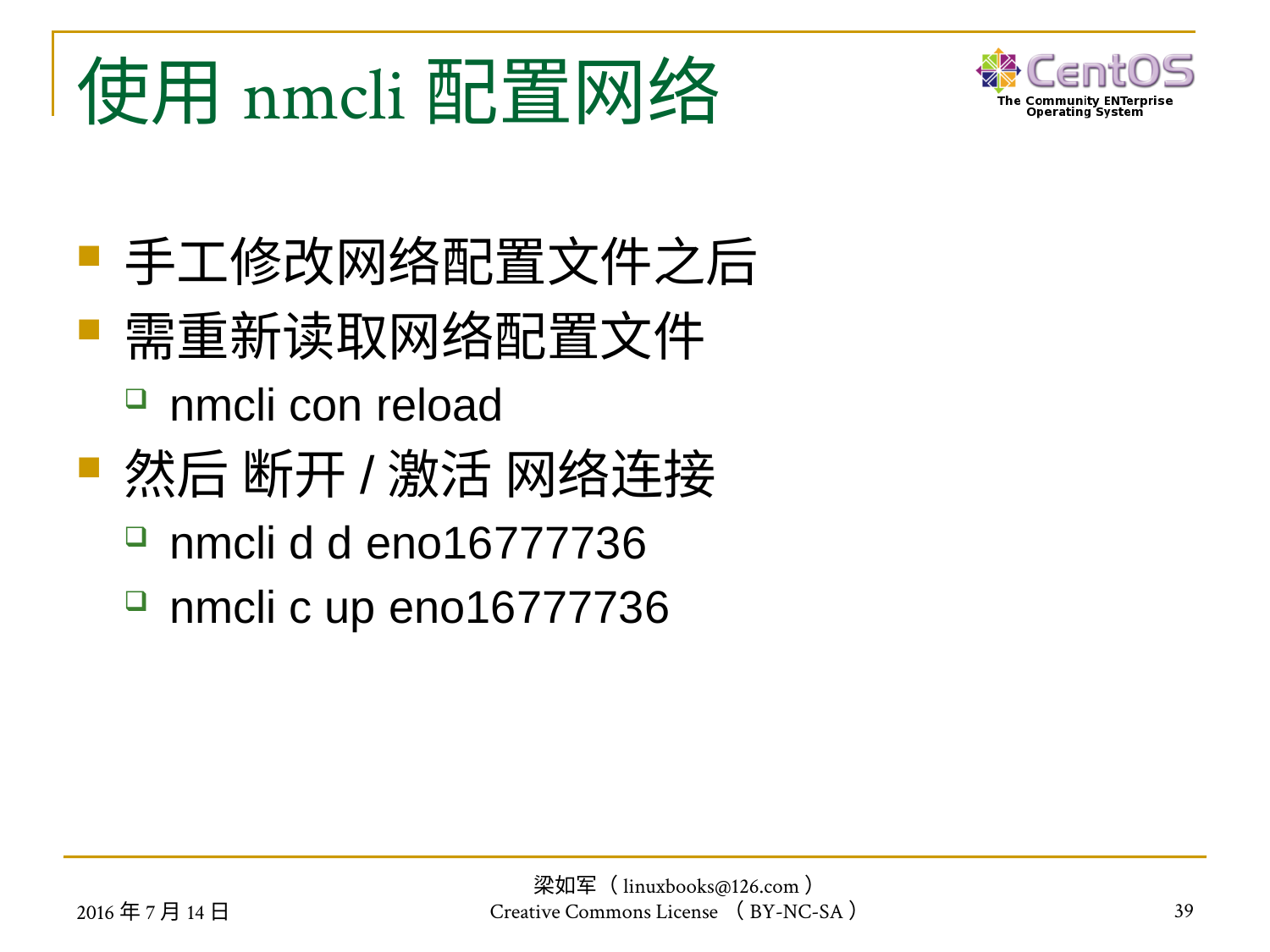

# 使用nmcli配置网络
手工修改网络配置文件之后
需重新读取网络配置文件
nmcli con reload
然后 断开/激活 网络连接
nmcli d d eno16777736
nmcli c up eno16777736

梁如军（linuxbooks@126.com）
Creative Commons License（BY-NC-SA）
2016年7月14日
39